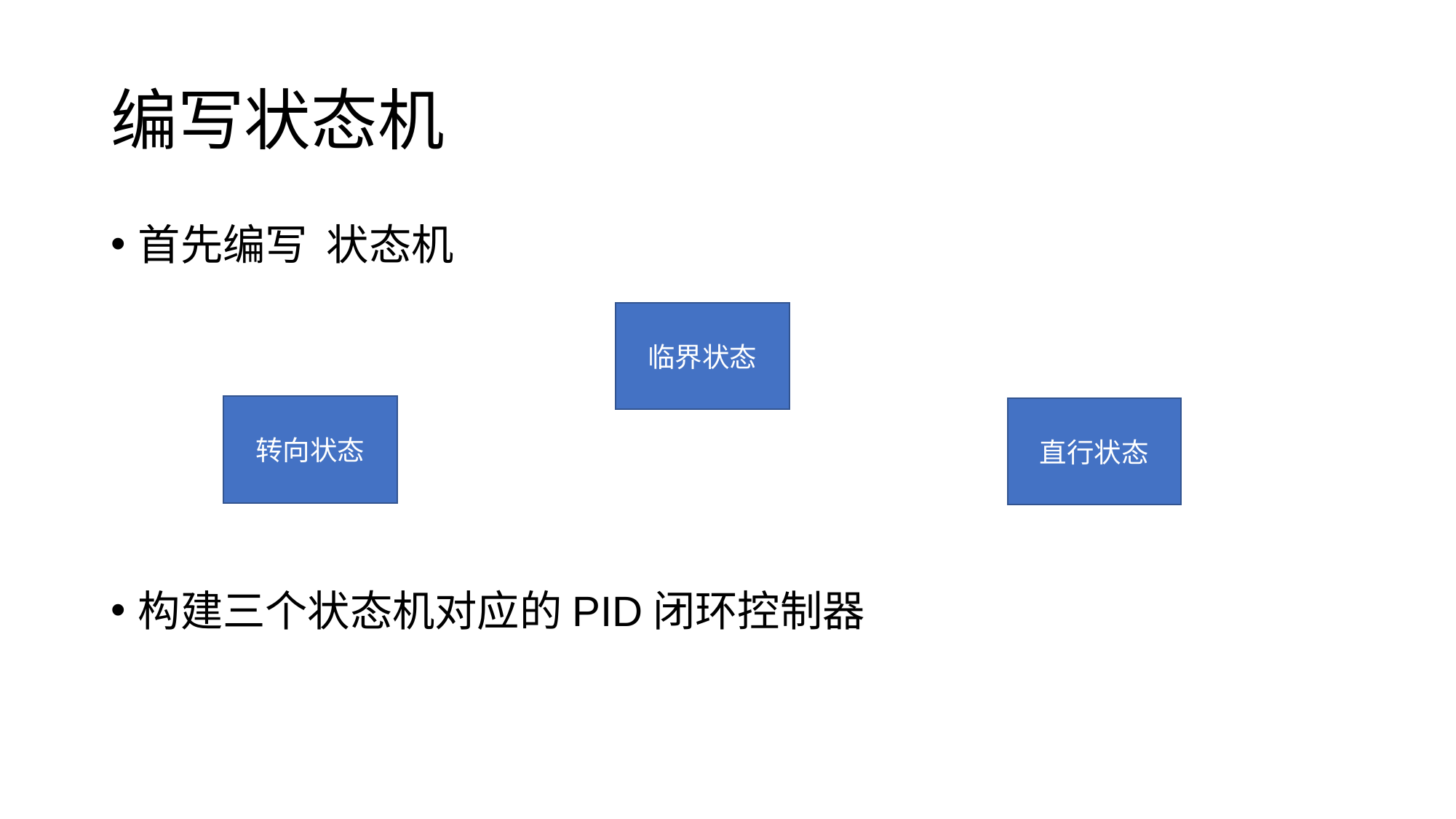

# 编写状态机
首先编写  状态机

构建三个状态机对应的PID闭环控制器
临界状态
转向状态
直行状态